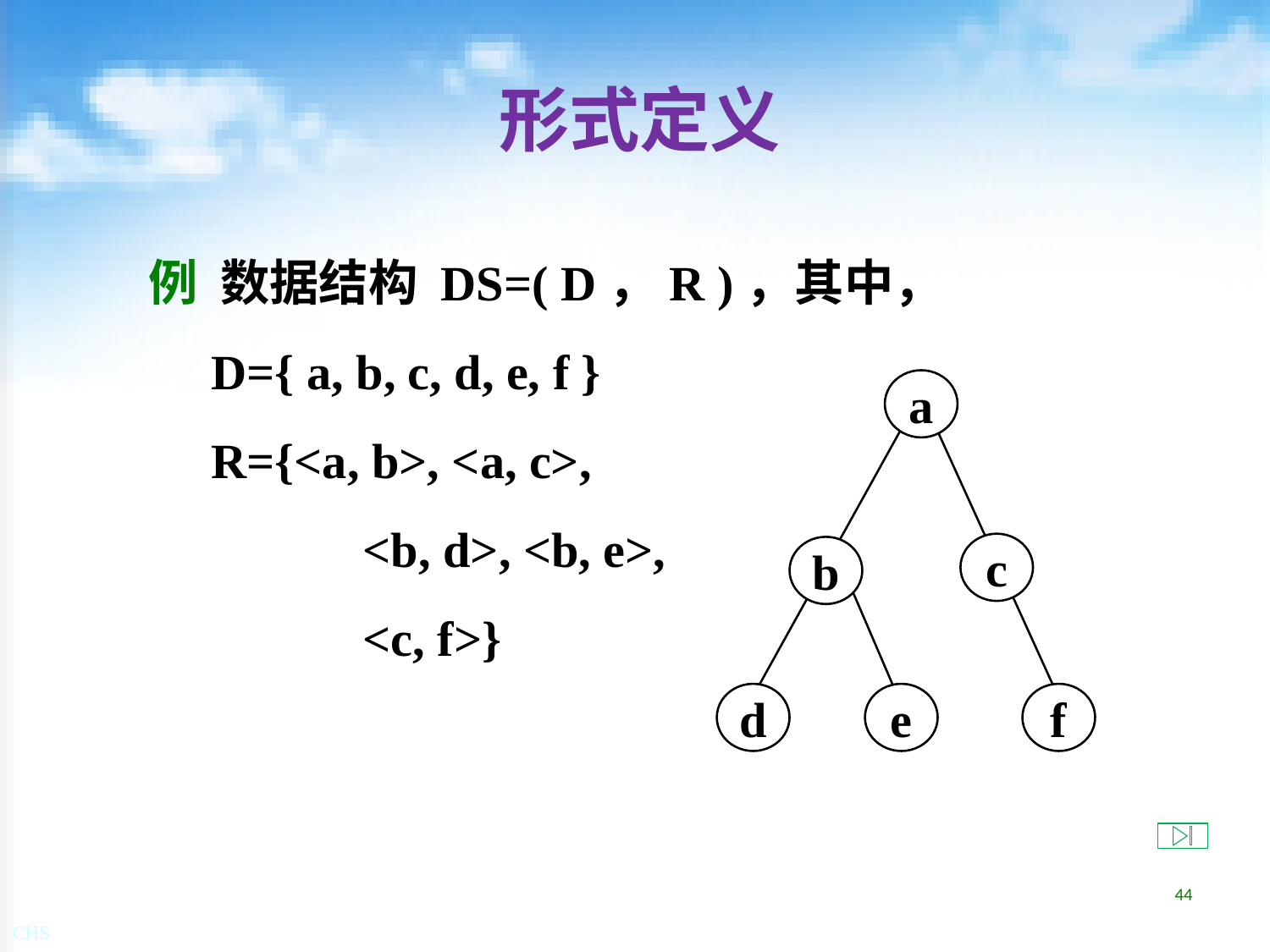

# 形式定义
例  数据结构 DS=( D，R )，其中，
	D={ a, b, c, d, e, f }
	R={<a, b>, <a, c>,
		  <b, d>, <b, e>,
 		  <c, f>}
a

c
b

d
e
f

44